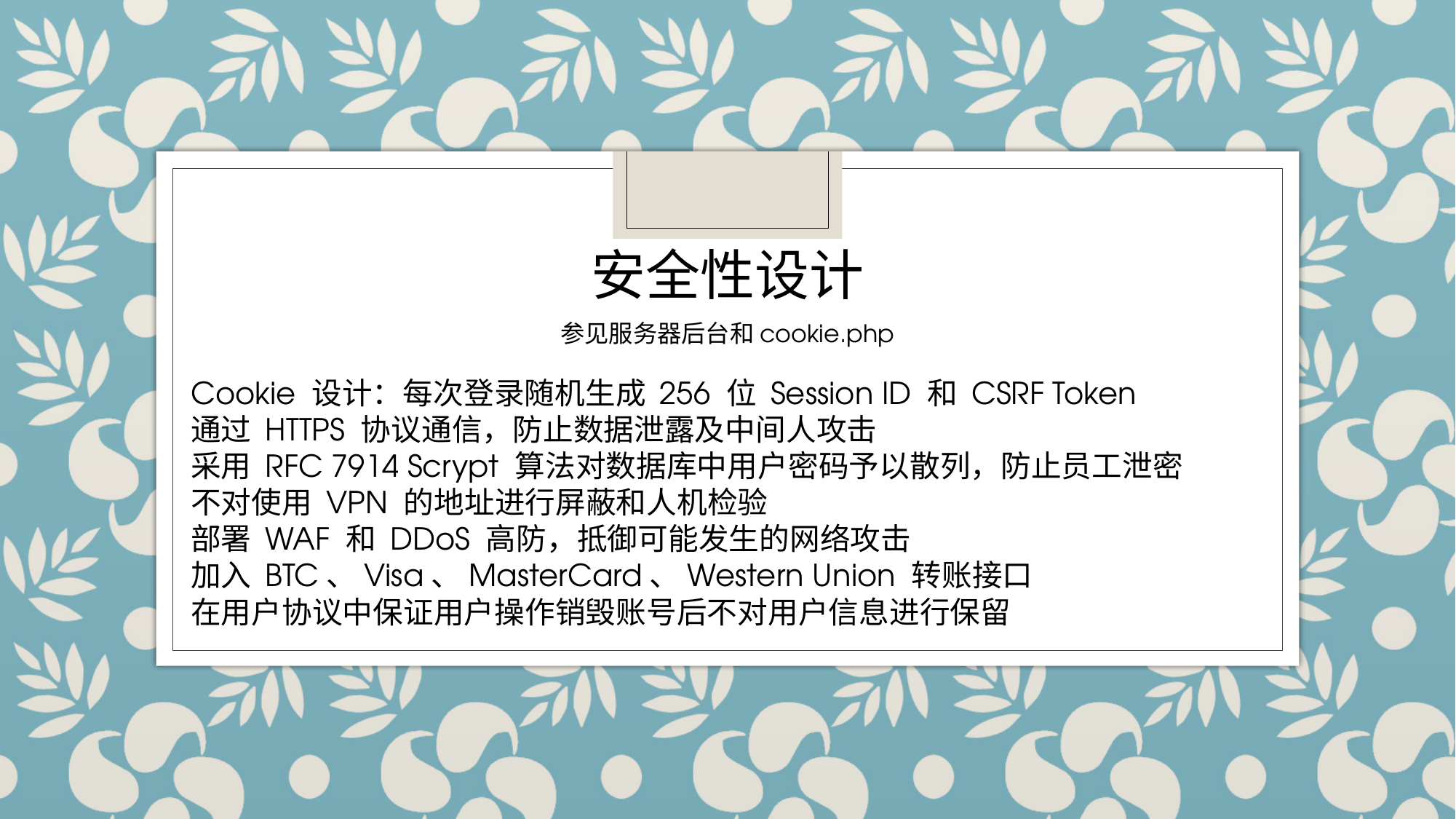

安全性设计
参见服务器后台和cookie.php
Cookie 设计：每次登录随机生成 256 位 Session ID 和 CSRF Token
通过 HTTPS 协议通信，防止数据泄露及中间人攻击
采用 RFC 7914 Scrypt 算法对数据库中用户密码予以散列，防止员工泄密
不对使用 VPN 的地址进行屏蔽和人机检验
部署 WAF 和 DDoS 高防，抵御可能发生的网络攻击
加入 BTC、Visa、MasterCard、Western Union 转账接口
在用户协议中保证用户操作销毁账号后不对用户信息进行保留